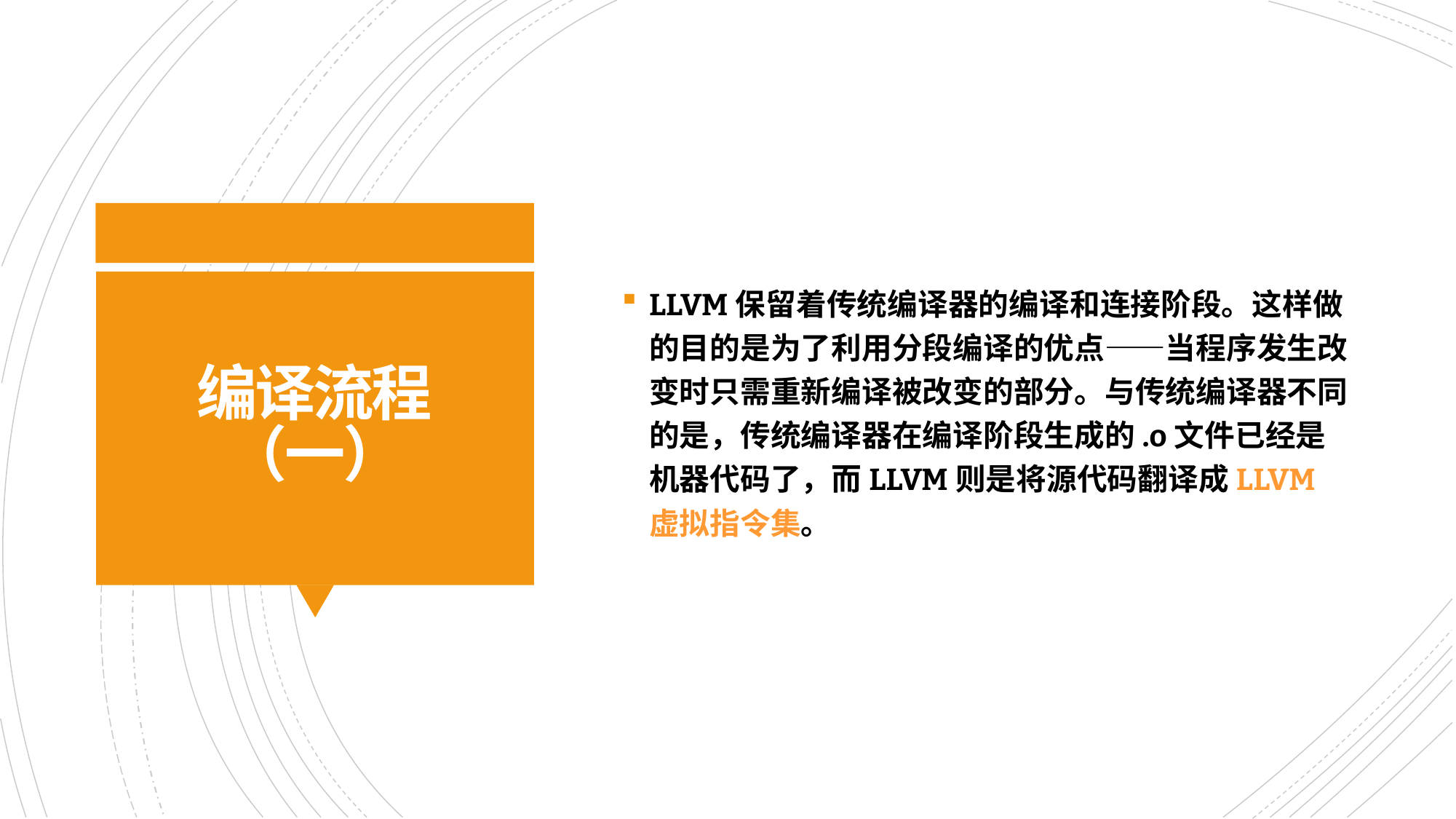

LLVM保留着传统编译器的编译和连接阶段。这样做的目的是为了利用分段编译的优点——当程序发生改变时只需重新编译被改变的部分。与传统编译器不同的是，传统编译器在编译阶段生成的.o文件已经是机器代码了，而LLVM则是将源代码翻译成LLVM虚拟指令集。
# 编译流程 （一）